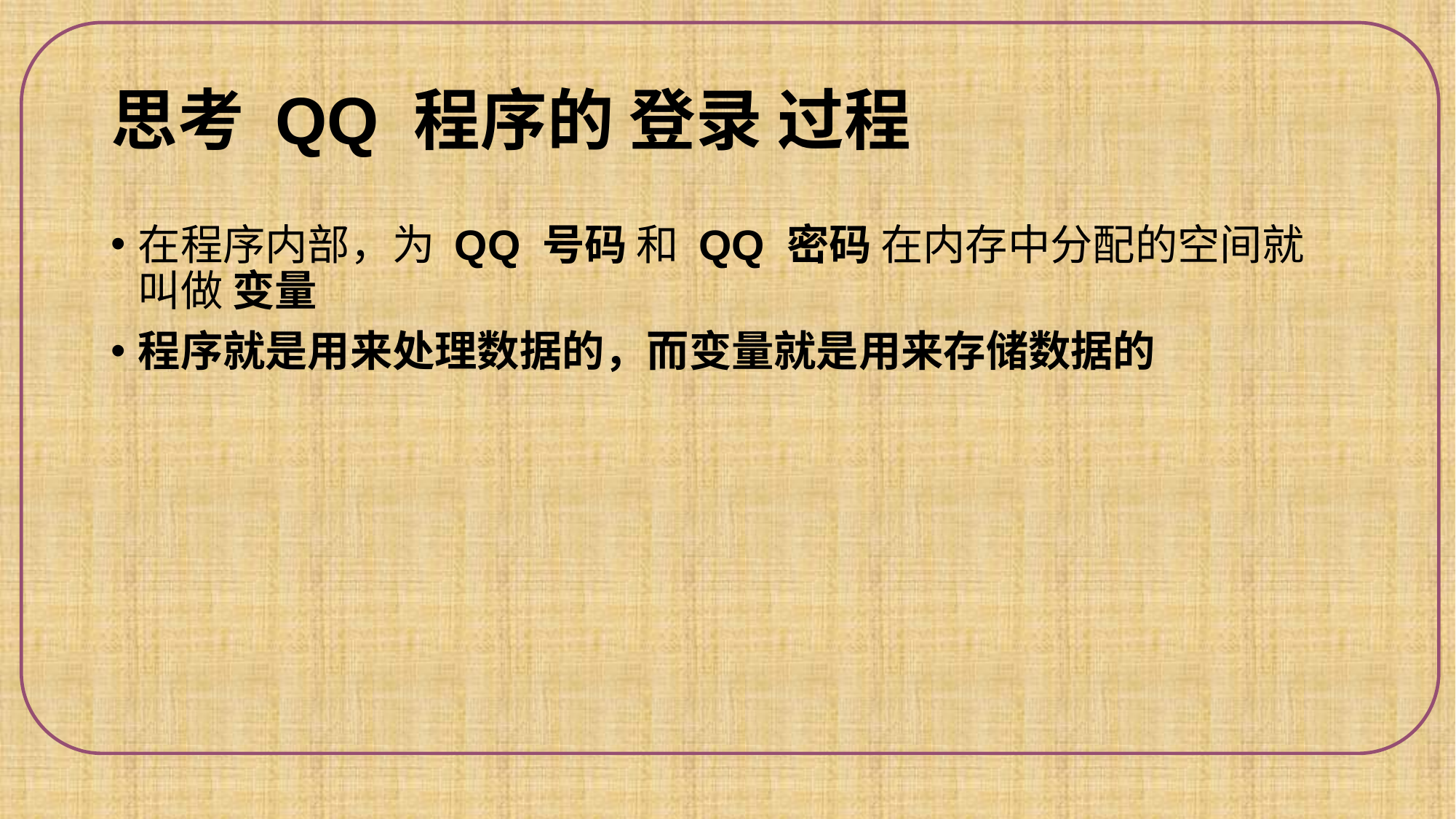

# 思考 QQ 程序的 登录 过程
在程序内部，为 QQ 号码 和 QQ 密码 在内存中分配的空间就叫做 变量
程序就是用来处理数据的，而变量就是用来存储数据的